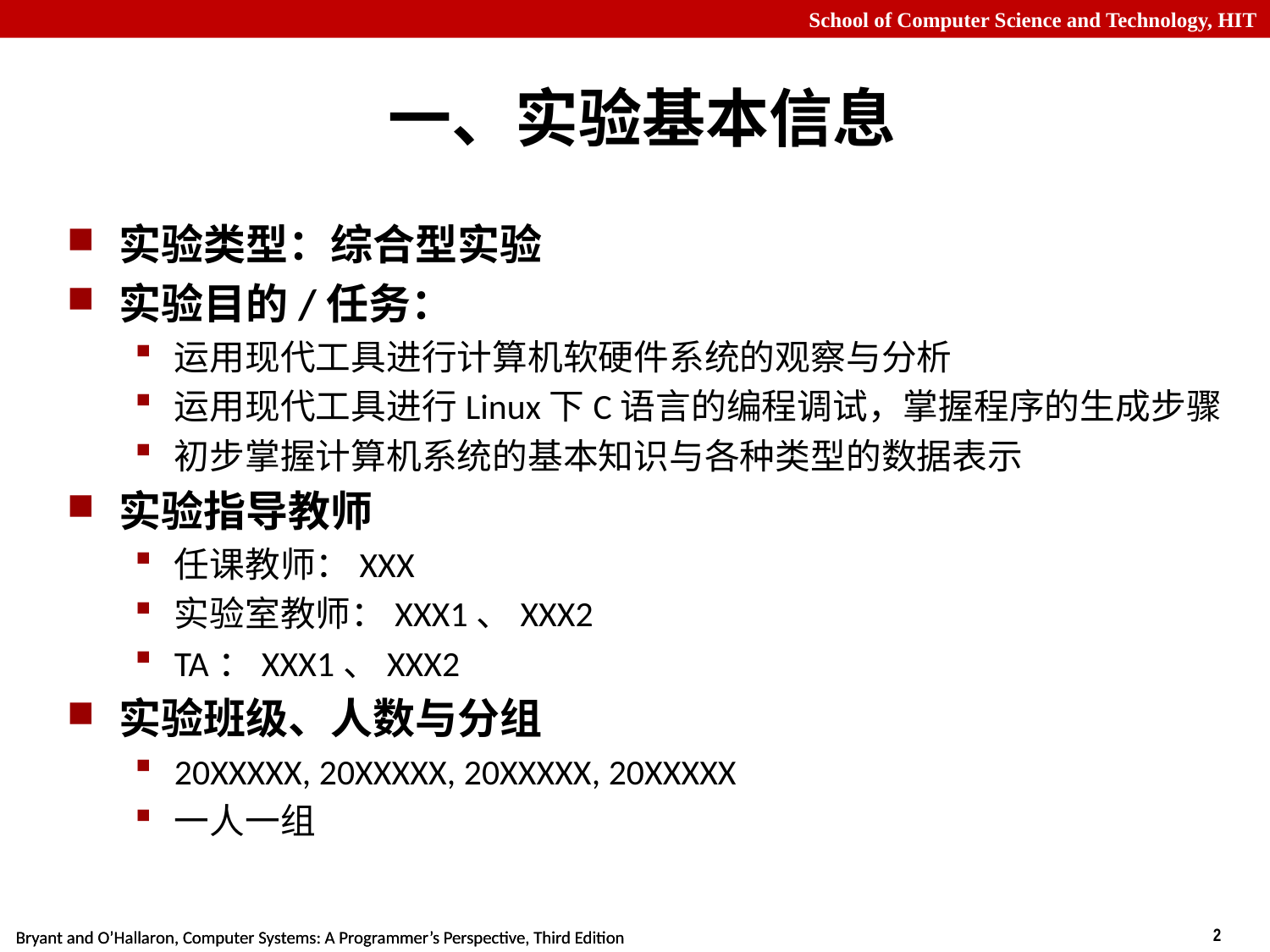

# 一、实验基本信息
实验类型：综合型实验
实验目的/任务：
运用现代工具进行计算机软硬件系统的观察与分析
运用现代工具进行Linux下C语言的编程调试，掌握程序的生成步骤
初步掌握计算机系统的基本知识与各种类型的数据表示
实验指导教师
任课教师：XXX
实验室教师：XXX1、XXX2
TA：XXX1、XXX2
实验班级、人数与分组
20XXXXX, 20XXXXX, 20XXXXX, 20XXXXX
一人一组